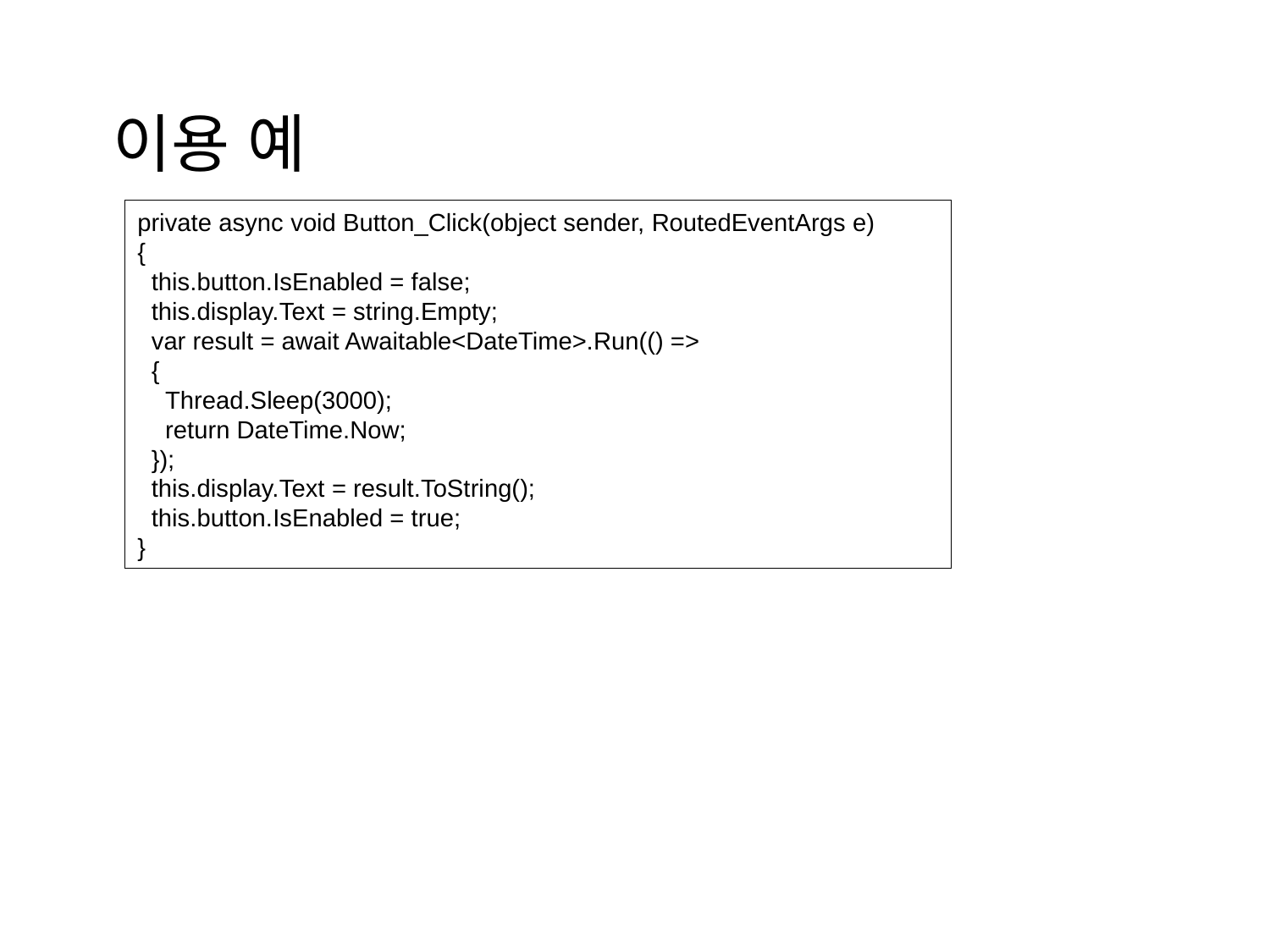

이용 예
private async void Button_Click(object sender, RoutedEventArgs e)
{
  this.button.IsEnabled = false;
  this.display.Text = string.Empty;
  var result = await Awaitable<DateTime>.Run(() =>
  {
    Thread.Sleep(3000);
    return DateTime.Now;
  });
  this.display.Text = result.ToString();
  this.button.IsEnabled = true;
}